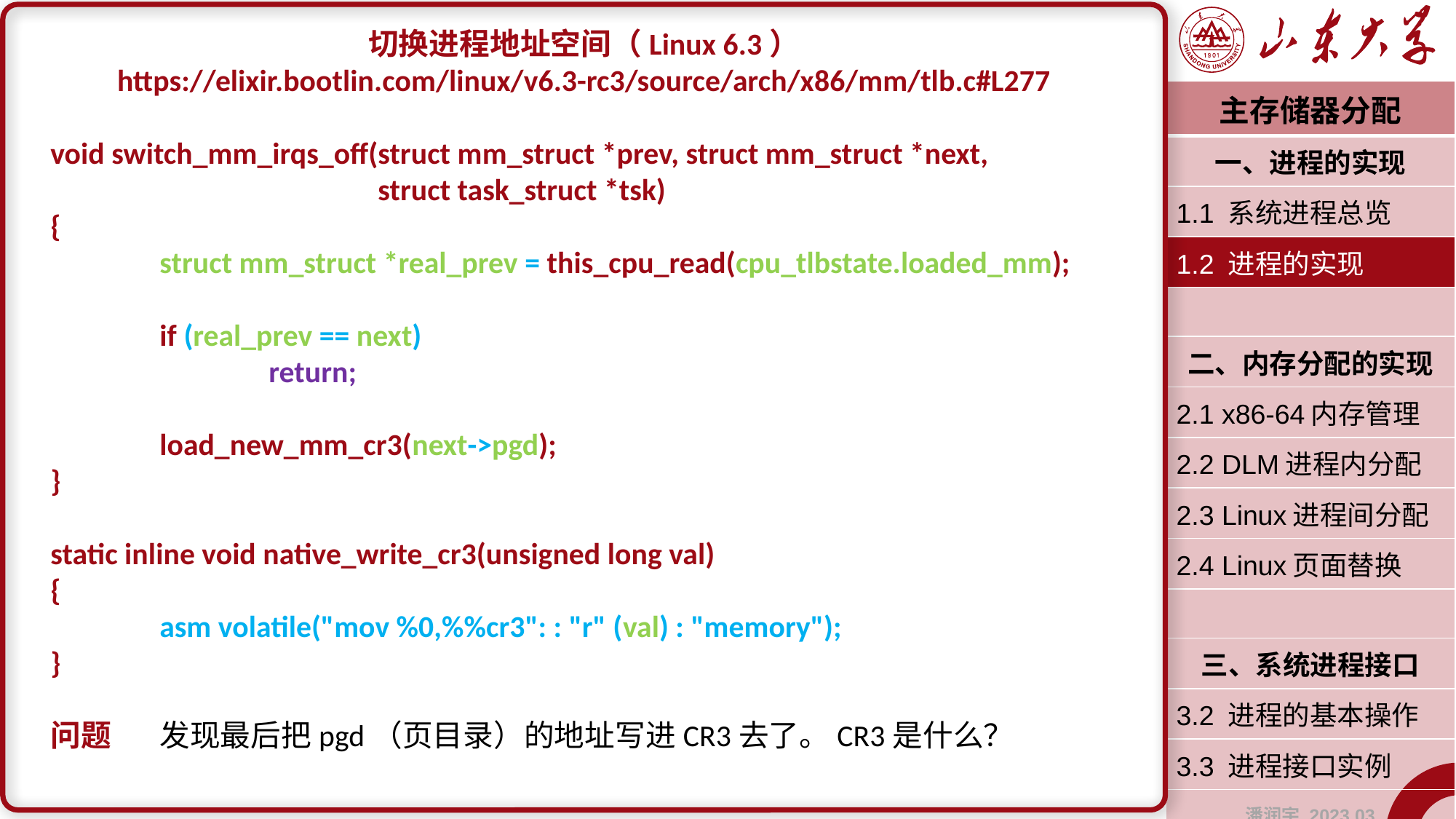

切换进程地址空间（Linux 6.3）
https://elixir.bootlin.com/linux/v6.3-rc3/source/arch/x86/mm/tlb.c#L277

void switch_mm_irqs_off(struct mm_struct *prev, struct mm_struct *next,
			struct task_struct *tsk)
{
	struct mm_struct *real_prev = this_cpu_read(cpu_tlbstate.loaded_mm);

	if (real_prev == next)
		return;

	load_new_mm_cr3(next->pgd);
}

static inline void native_write_cr3(unsigned long val)
{
	asm volatile("mov %0,%%cr3": : "r" (val) : "memory");
}

问题	发现最后把pgd（页目录）的地址写进CR3去了。CR3是什么？
| 主存储器分配 |
| --- |
| 一、进程的实现 |
| 1.1 系统进程总览 |
| 1.2 进程的实现 |
|  |
| 二、内存分配的实现 |
| 2.1 x86-64内存管理 |
| 2.2 DLM进程内分配 |
| 2.3 Linux进程间分配 |
| 2.4 Linux页面替换 |
|  |
| 三、系统进程接口 |
| 3.2 进程的基本操作 |
| 3.3 进程接口实例 |
| 潘润宇 2023.03 |